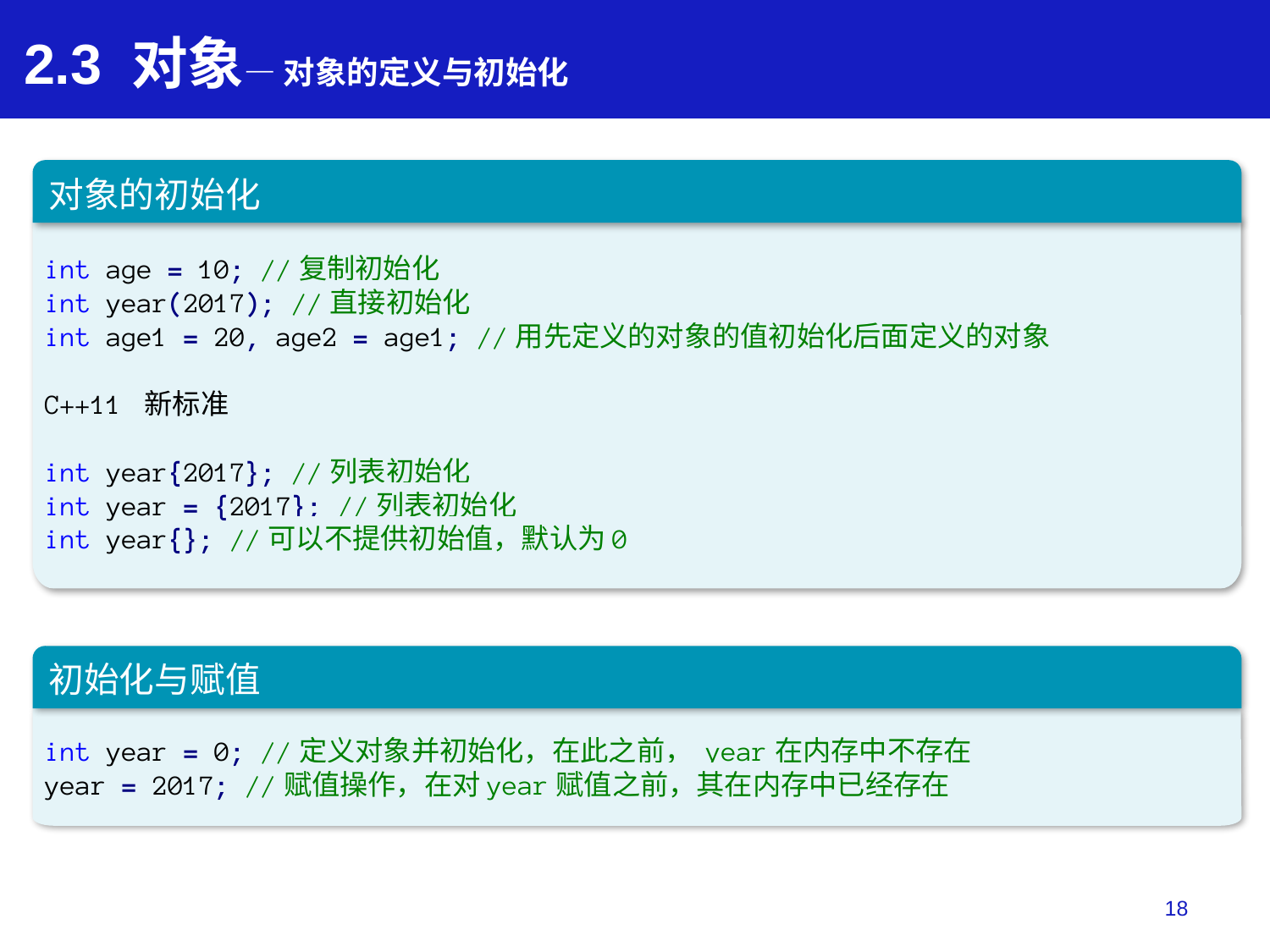

2.3 对象— 对象的定义与初始化
对象的初始化
int age = 10; //复制初始化
int year(2017); //直接初始化
int age1 = 20, age2 = age1; //用先定义的对象的值初始化后面定义的对象

C++11 新标准

int year{2017}; //列表初始化
int year = {2017}; //列表初始化
int year{}; //可以不提供初始值，默认为0
初始化与赋值
int year = 0; //定义对象并初始化，在此之前， year在内存中不存在
year = 2017; //赋值操作，在对year赋值之前，其在内存中已经存在
18